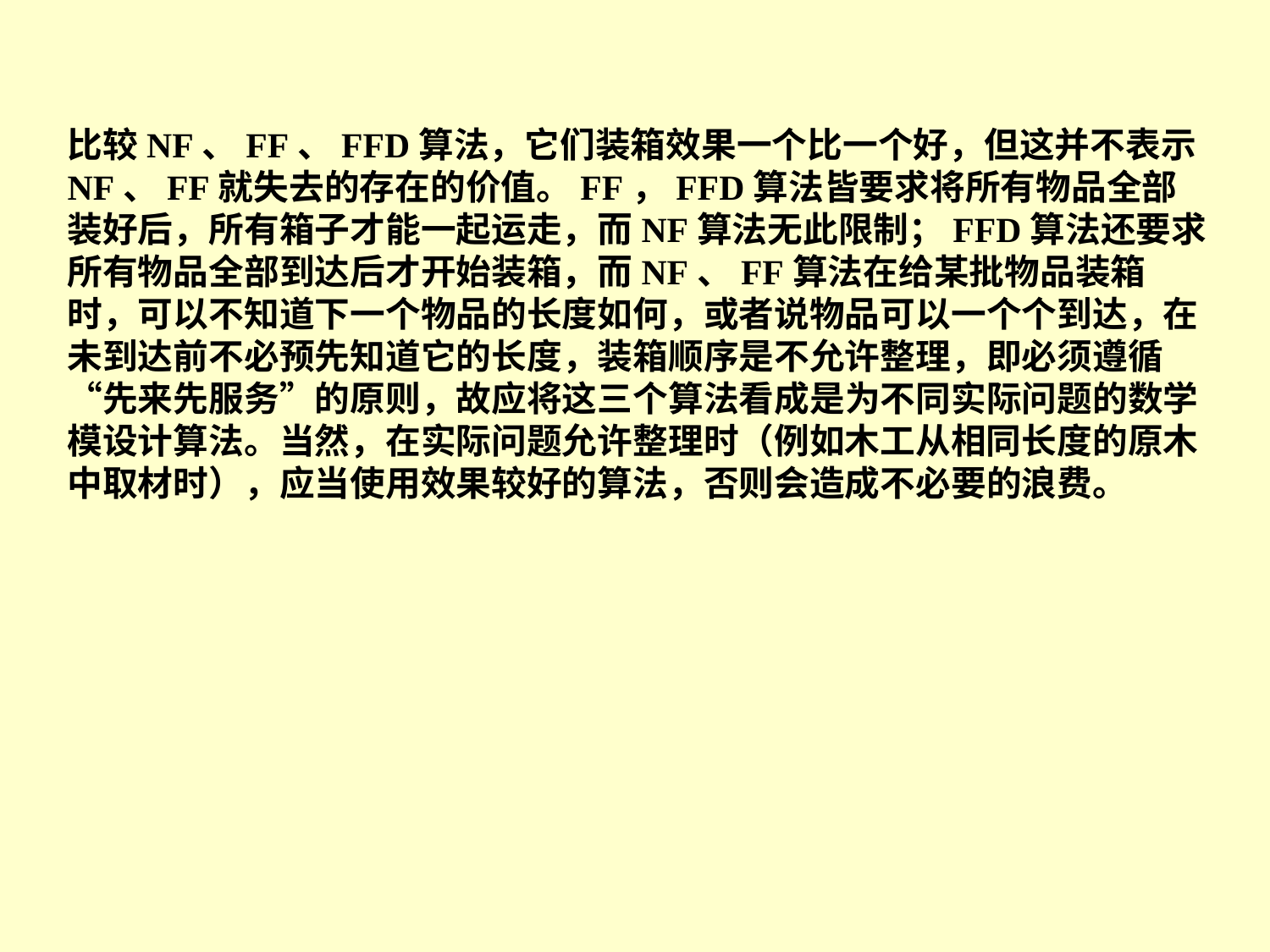

比较NF、FF、FFD算法，它们装箱效果一个比一个好，但这并不表示NF、FF就失去的存在的价值。FF，FFD算法皆要求将所有物品全部装好后，所有箱子才能一起运走，而NF算法无此限制；FFD算法还要求所有物品全部到达后才开始装箱，而NF、FF算法在给某批物品装箱时，可以不知道下一个物品的长度如何，或者说物品可以一个个到达，在未到达前不必预先知道它的长度，装箱顺序是不允许整理，即必须遵循“先来先服务”的原则，故应将这三个算法看成是为不同实际问题的数学模设计算法。当然，在实际问题允许整理时（例如木工从相同长度的原木中取材时），应当使用效果较好的算法，否则会造成不必要的浪费。